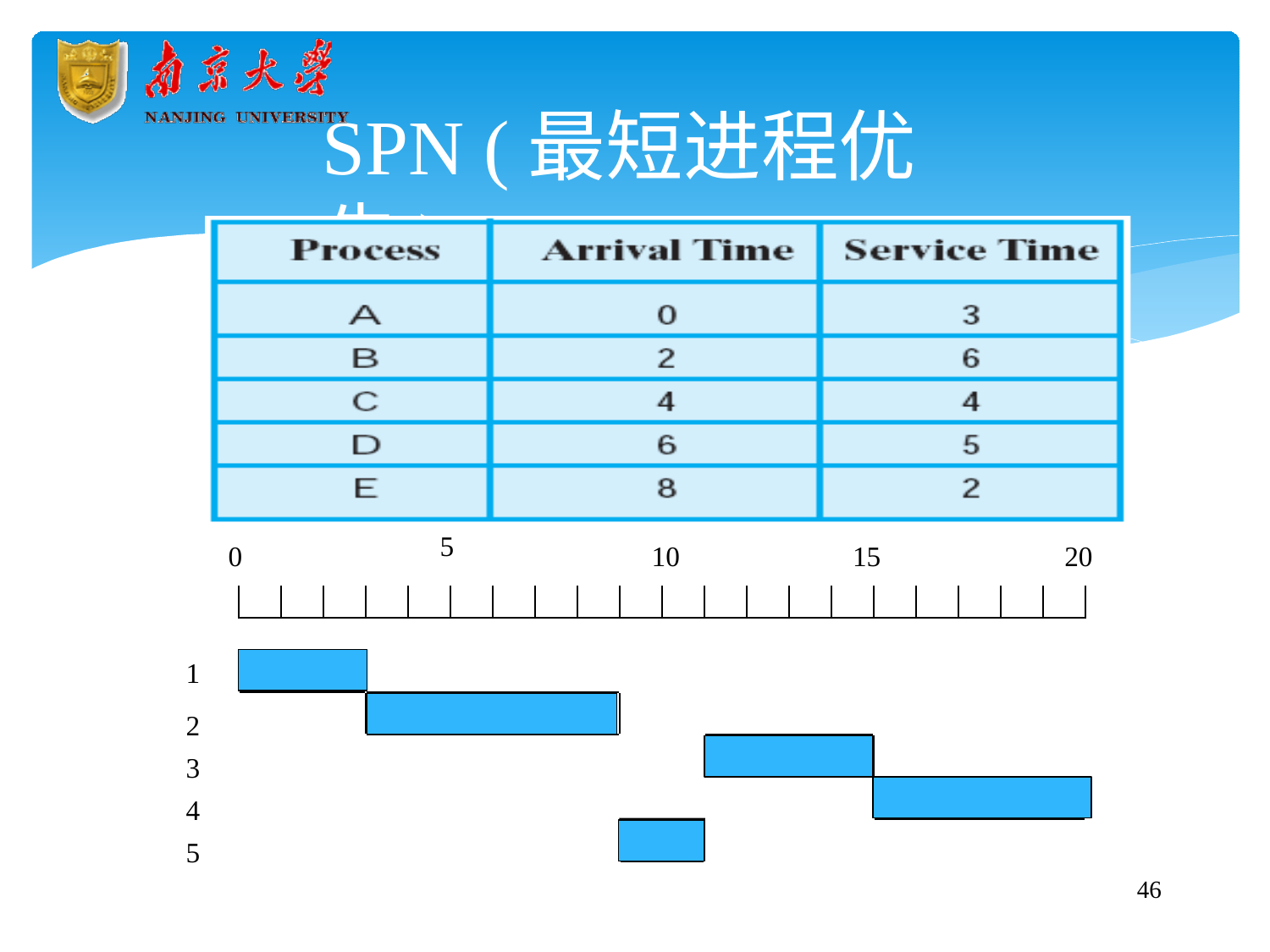

# SPN (最短进程优先)

5
0
10
15
20

1
2
3
4
5

46